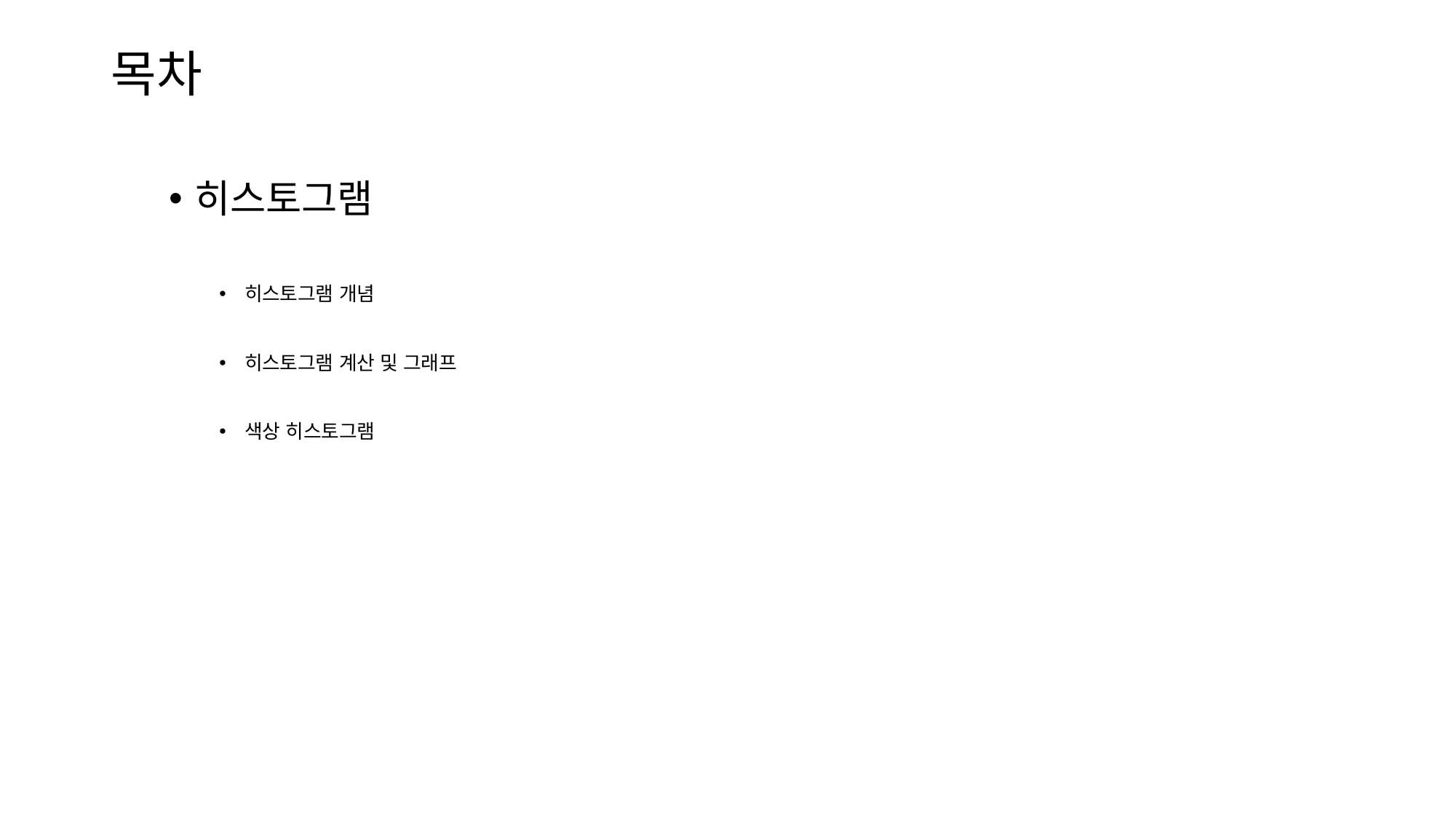

# 목차

히스토그램

히스토그램 개념

히스토그램 계산 및 그래프

색상 히스토그램